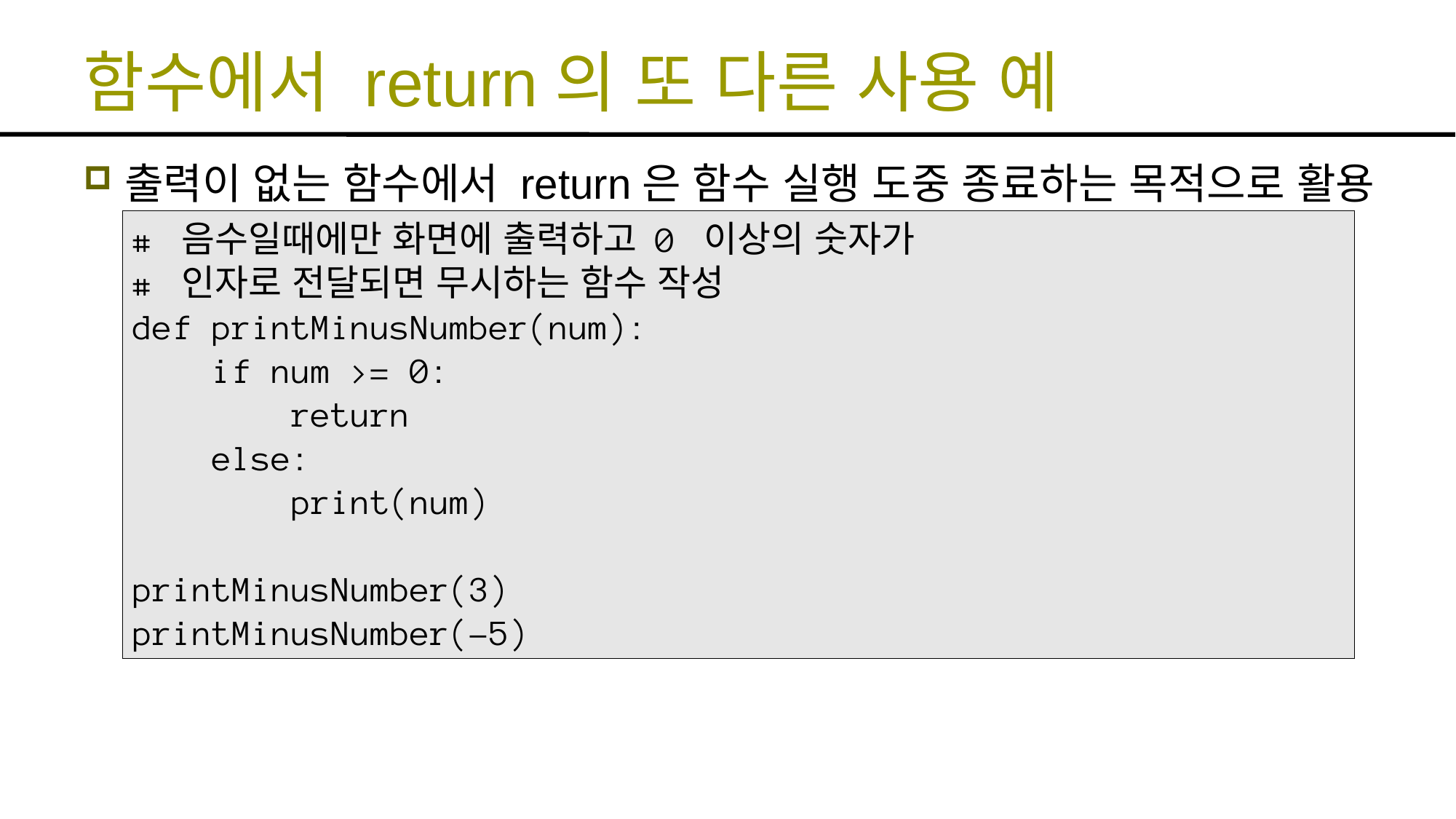

# 함수에서 return의 또 다른 사용 예
출력이 없는 함수에서 return은 함수 실행 도중 종료하는 목적으로 활용 가능
# 음수일때에만 화면에 출력하고 0 이상의 숫자가
# 인자로 전달되면 무시하는 함수 작성
def printMinusNumber(num):
    if num >= 0:
        return
    else:
        print(num)

printMinusNumber(3)
printMinusNumber(-5)